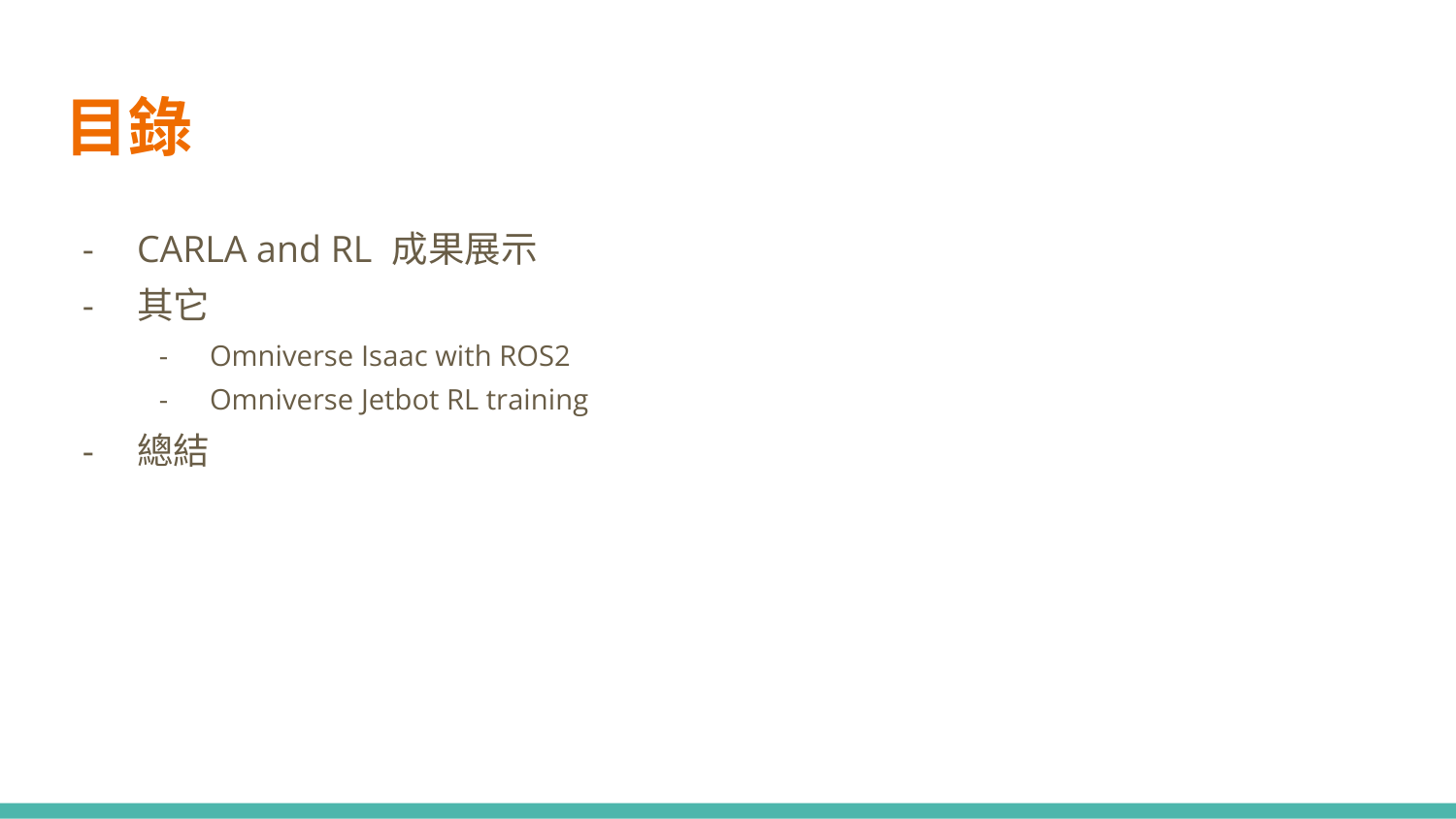

# 目錄
CARLA and RL 成果展示
其它
Omniverse Isaac with ROS2
Omniverse Jetbot RL training
總結